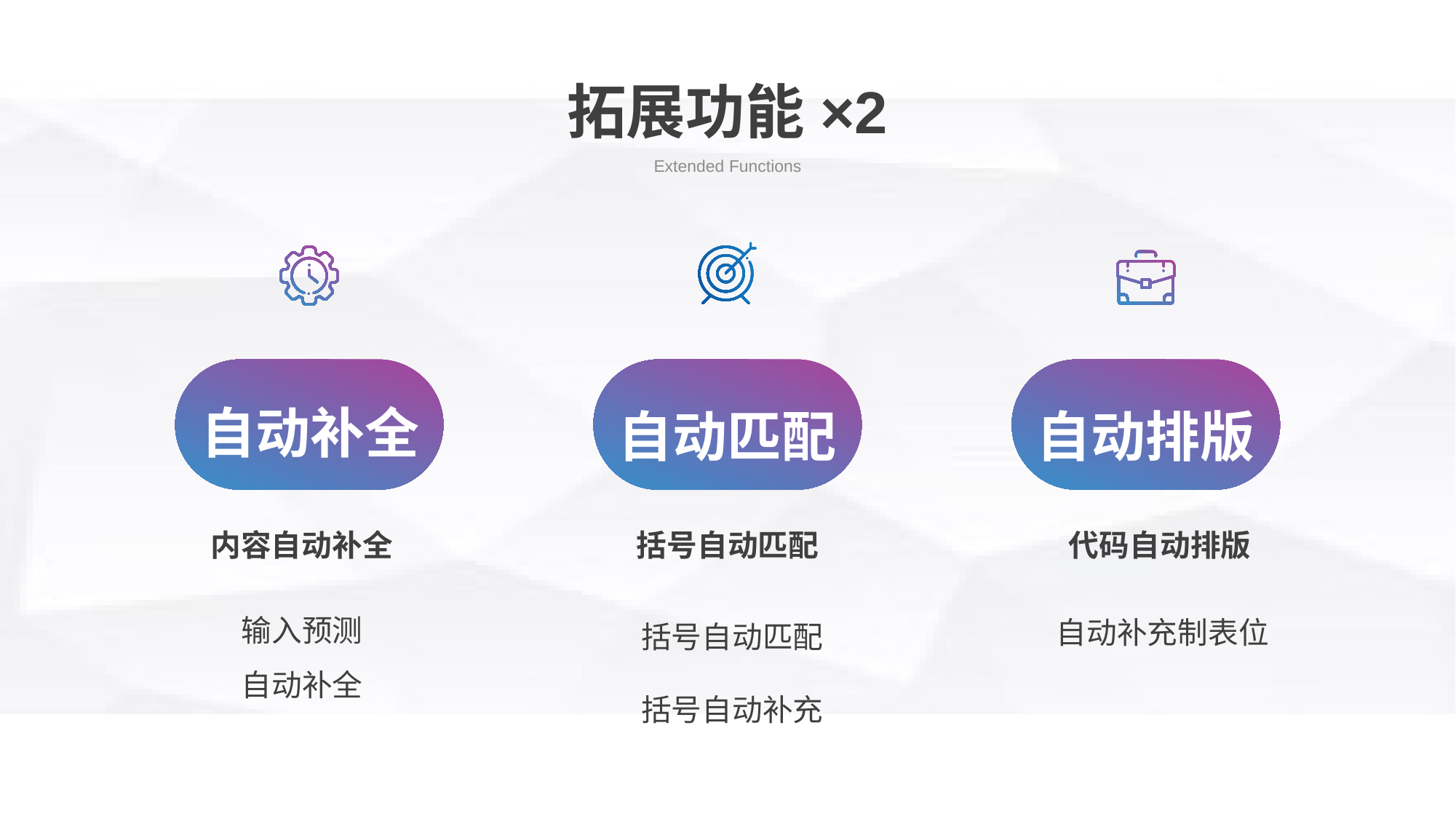

拓展功能×2
Extended Functions

自动补全
自动匹配
自动排版
内容自动补全
括号自动匹配
代码自动排版
括号自动匹配
括号自动补充
输入预测
自动补全
自动补充制表位